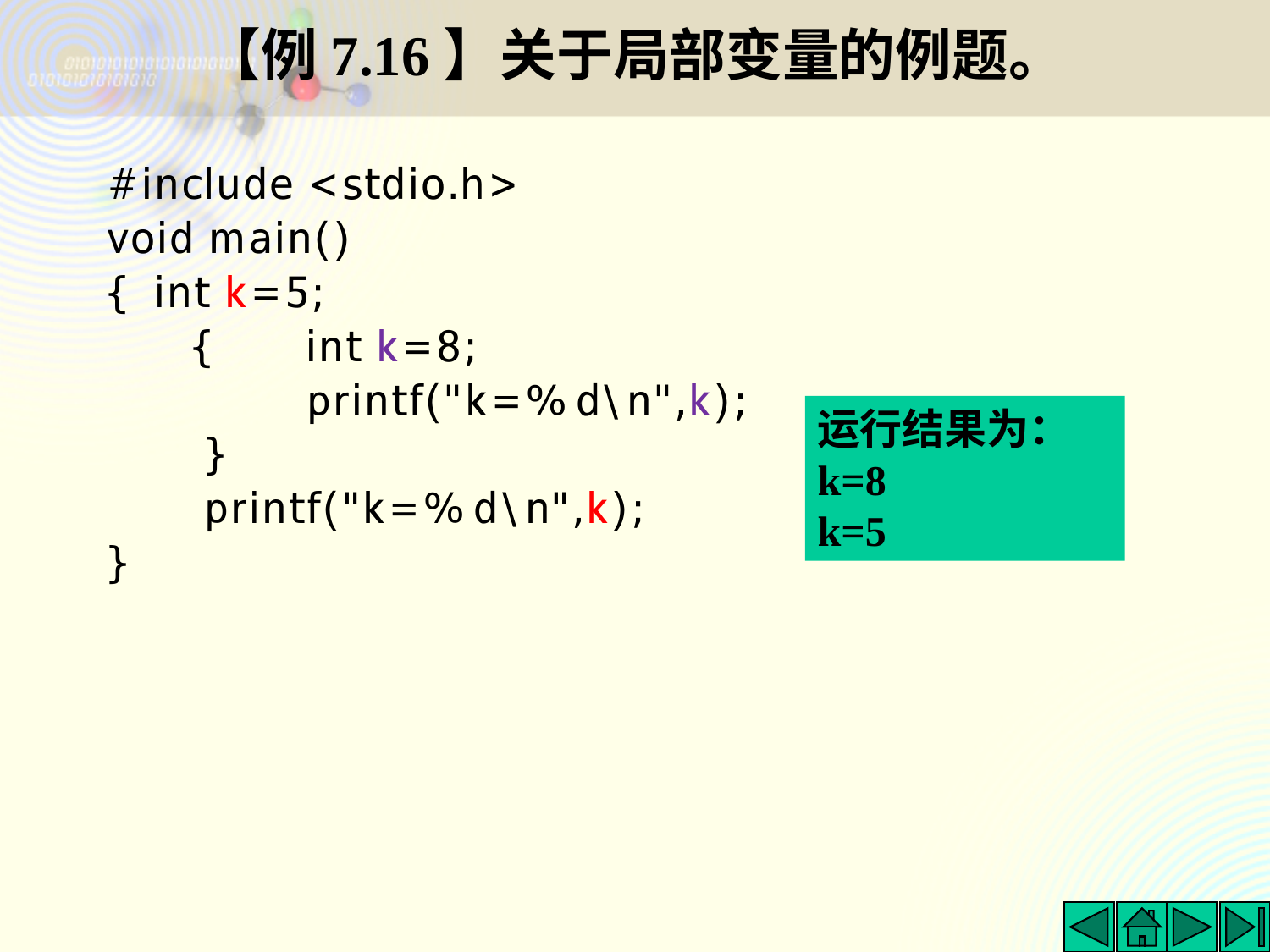

# 【例7.16】关于局部变量的例题。
#include <stdio.h>
void main()
{	int k=5;
	   {	  int k=8;
		  printf("k=%d\n",k);
	    }
	    printf("k=%d\n",k);
}
运行结果为：
k=8
k=5